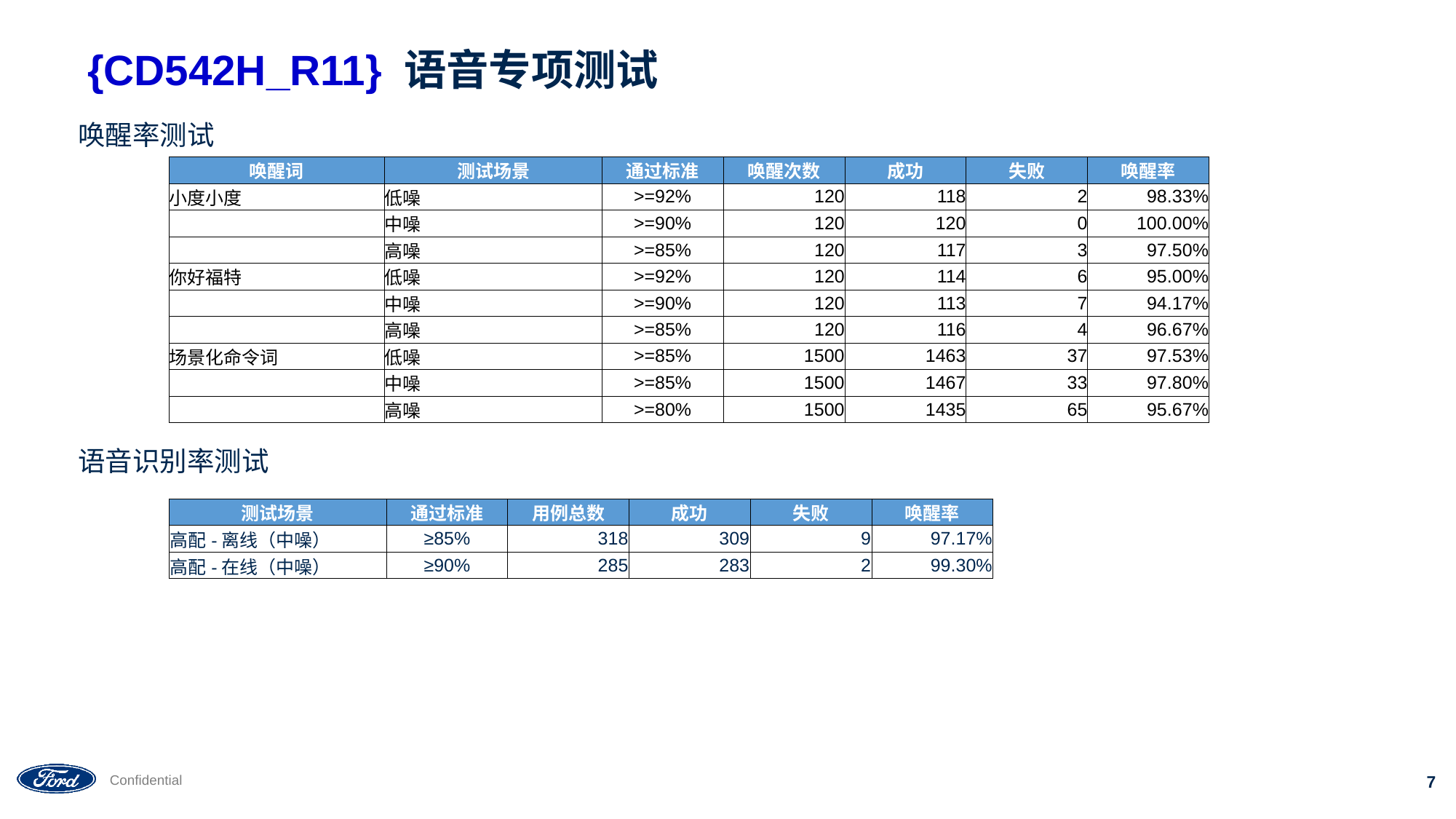

# {CD542H_R11} 语音专项测试
唤醒率测试
| 唤醒词 | 测试场景 | 通过标准 | 唤醒次数 | 成功 | 失败 | 唤醒率 |
| --- | --- | --- | --- | --- | --- | --- |
| 小度小度 | 低噪 | >=92% | 120 | 118 | 2 | 98.33% |
|  | 中噪 | >=90% | 120 | 120 | 0 | 100.00% |
|  | 高噪 | >=85% | 120 | 117 | 3 | 97.50% |
| 你好福特 | 低噪 | >=92% | 120 | 114 | 6 | 95.00% |
|  | 中噪 | >=90% | 120 | 113 | 7 | 94.17% |
|  | 高噪 | >=85% | 120 | 116 | 4 | 96.67% |
| 场景化命令词 | 低噪 | >=85% | 1500 | 1463 | 37 | 97.53% |
|  | 中噪 | >=85% | 1500 | 1467 | 33 | 97.80% |
|  | 高噪 | >=80% | 1500 | 1435 | 65 | 95.67% |
语音识别率测试
| 测试场景 | 通过标准 | 用例总数 | 成功 | 失败 | 唤醒率 |
| --- | --- | --- | --- | --- | --- |
| 高配-离线（中噪） | ≥85% | 318 | 309 | 9 | 97.17% |
| 高配-在线（中噪） | ≥90% | 285 | 283 | 2 | 99.30% |